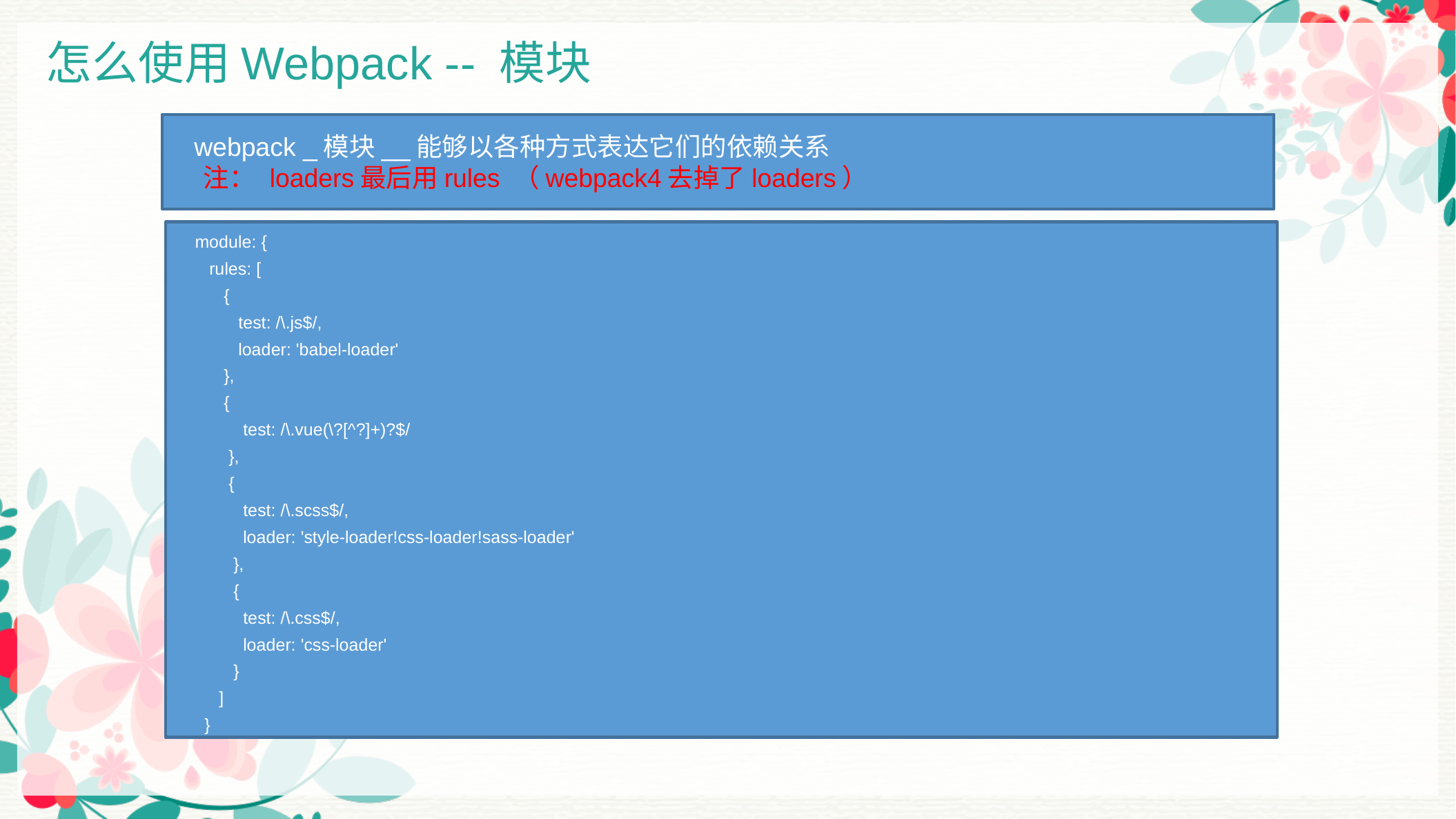

怎么使用Webpack -- 模块
   webpack _模块__能够以各种方式表达它们的依赖关系
   注： loaders最后用rules （webpack4去掉了loaders）
    module: {
       rules: [
          {
             test: /\.js$/,
             loader: 'babel-loader'
          },
          {
              test: /\.vue(\?[^?]+)?$/
           },
           {
              test: /\.scss$/,
              loader: 'style-loader!css-loader!sass-loader'
            },
            {
              test: /\.css$/,
              loader: 'css-loader'
            }
         ]
      }